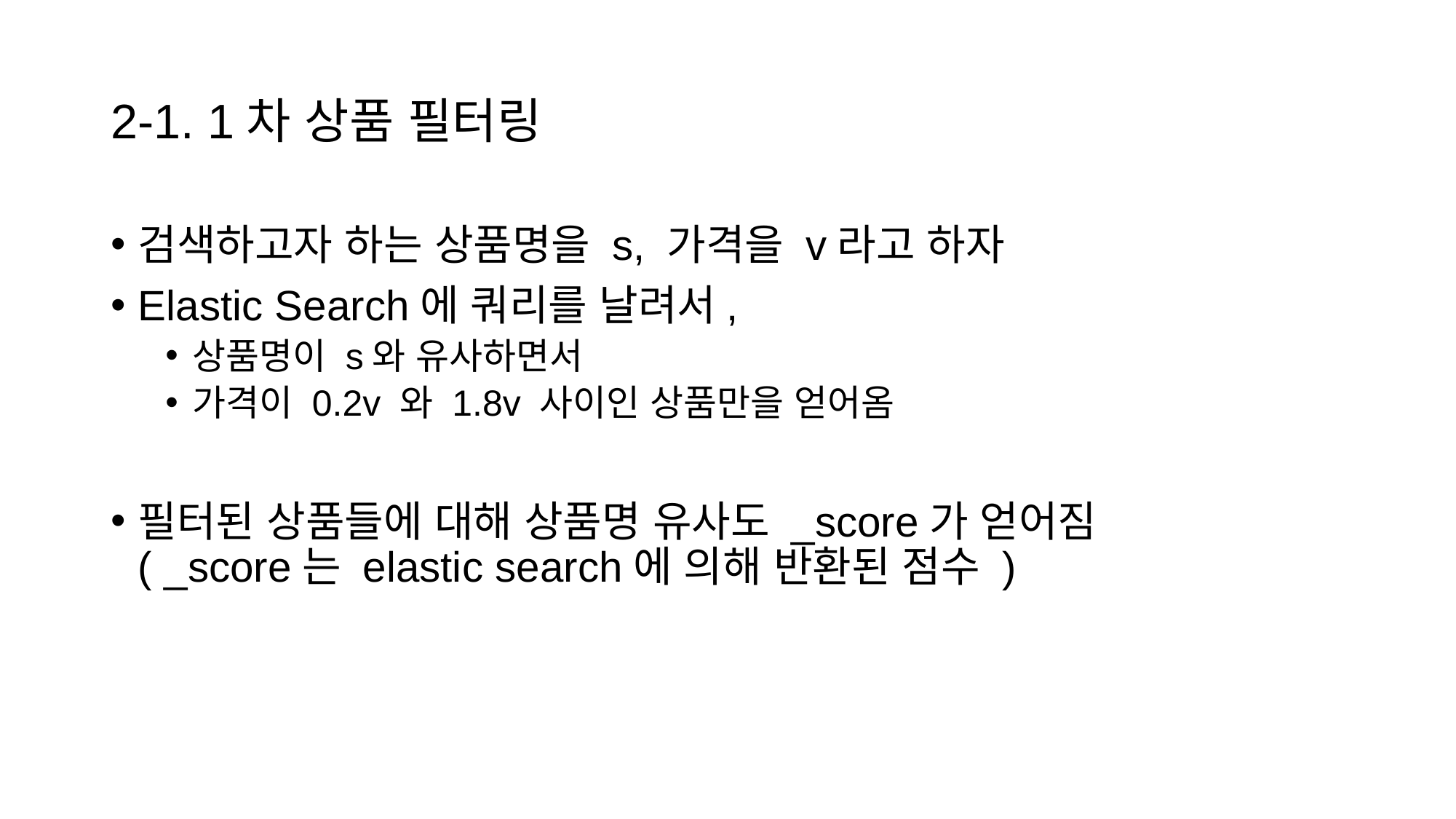

# 2-1. 1차 상품 필터링
검색하고자 하는 상품명을 s, 가격을 v라고 하자
Elastic Search에 쿼리를 날려서,
상품명이 s와 유사하면서
가격이 0.2v 와 1.8v 사이인 상품만을 얻어옴

필터된 상품들에 대해 상품명 유사도 _score가 얻어짐
( _score는 elastic search에 의해 반환된 점수 )